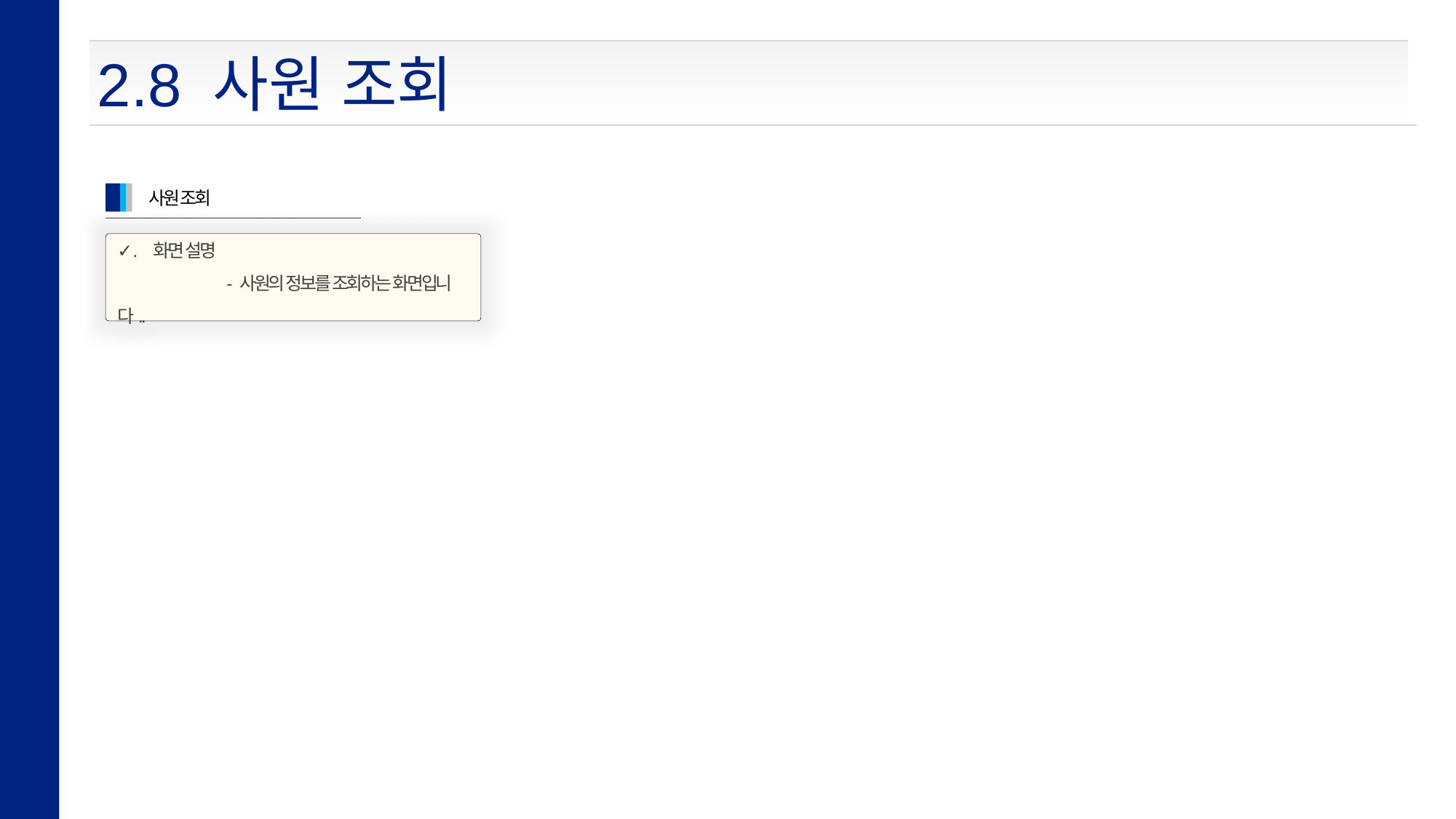

2.8 사원 조회
사원 조회

✓.    화면 설명
	- 사원의 정보를 조회하는 화면입니다..